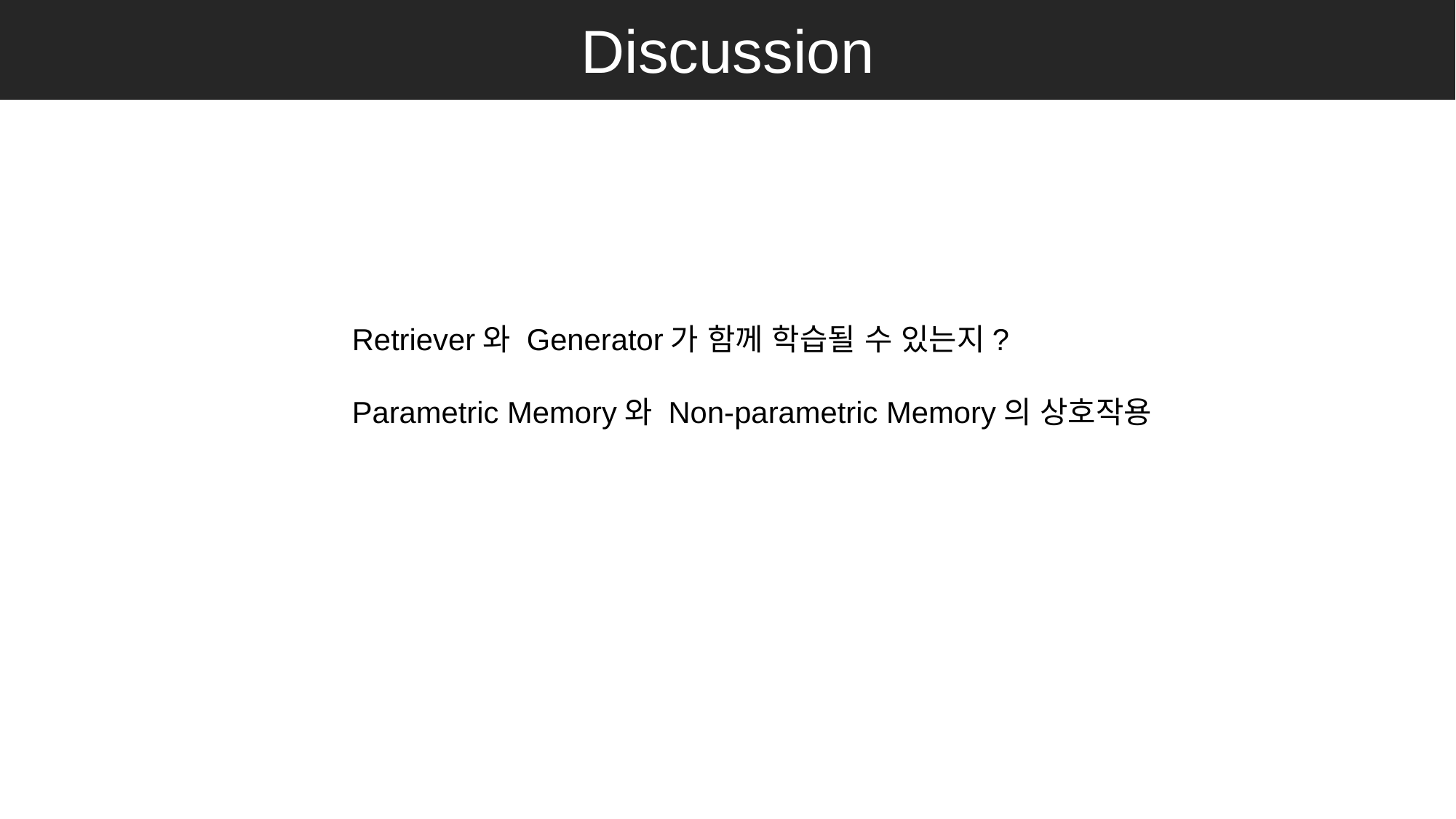

Discussion
Retriever와 Generator가 함께 학습될 수 있는지?

Parametric Memory와 Non-parametric Memory의 상호작용